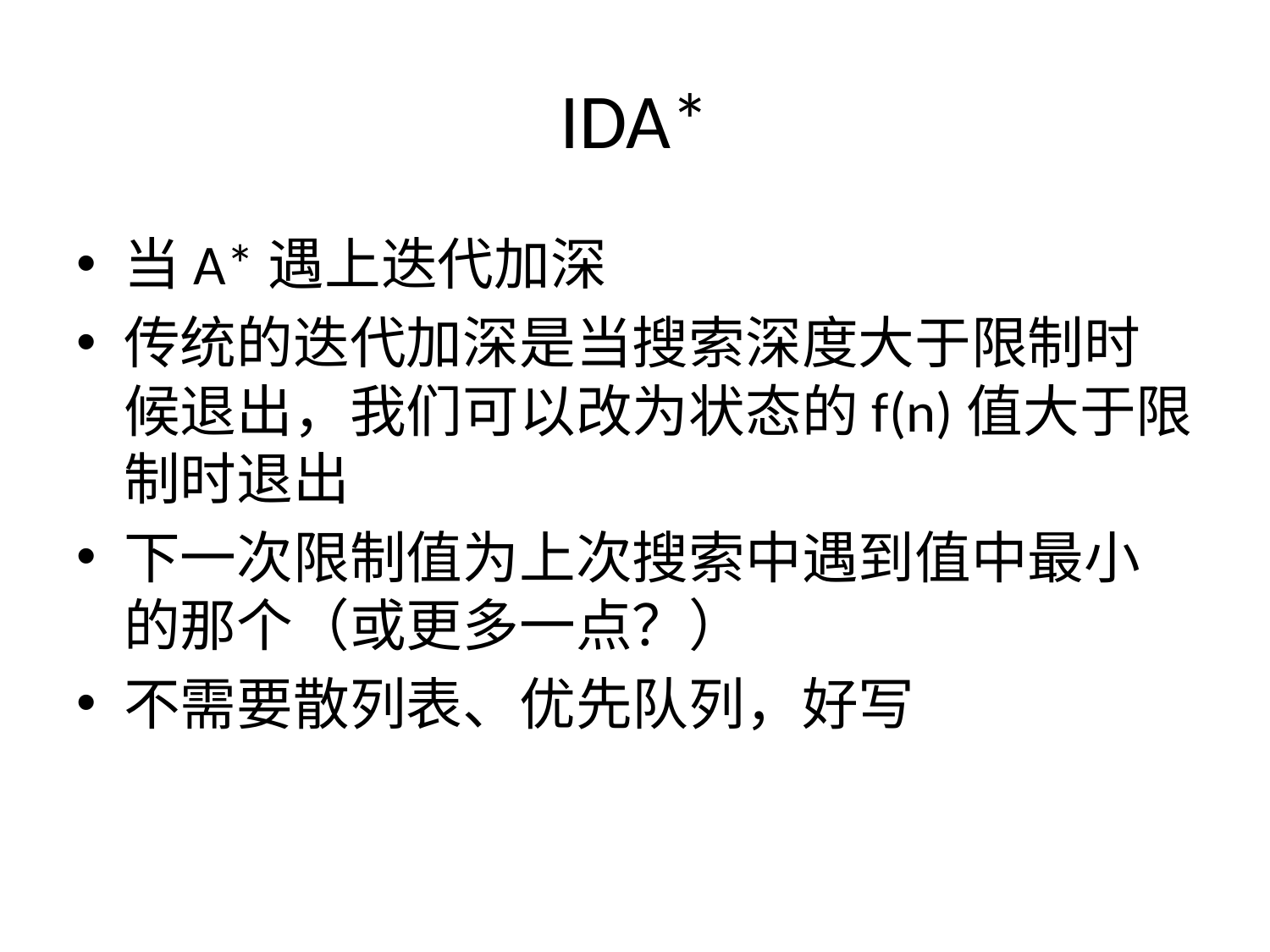

# IDA*
当A*遇上迭代加深
传统的迭代加深是当搜索深度大于限制时候退出，我们可以改为状态的f(n)值大于限制时退出
下一次限制值为上次搜索中遇到值中最小的那个（或更多一点？）
不需要散列表、优先队列，好写